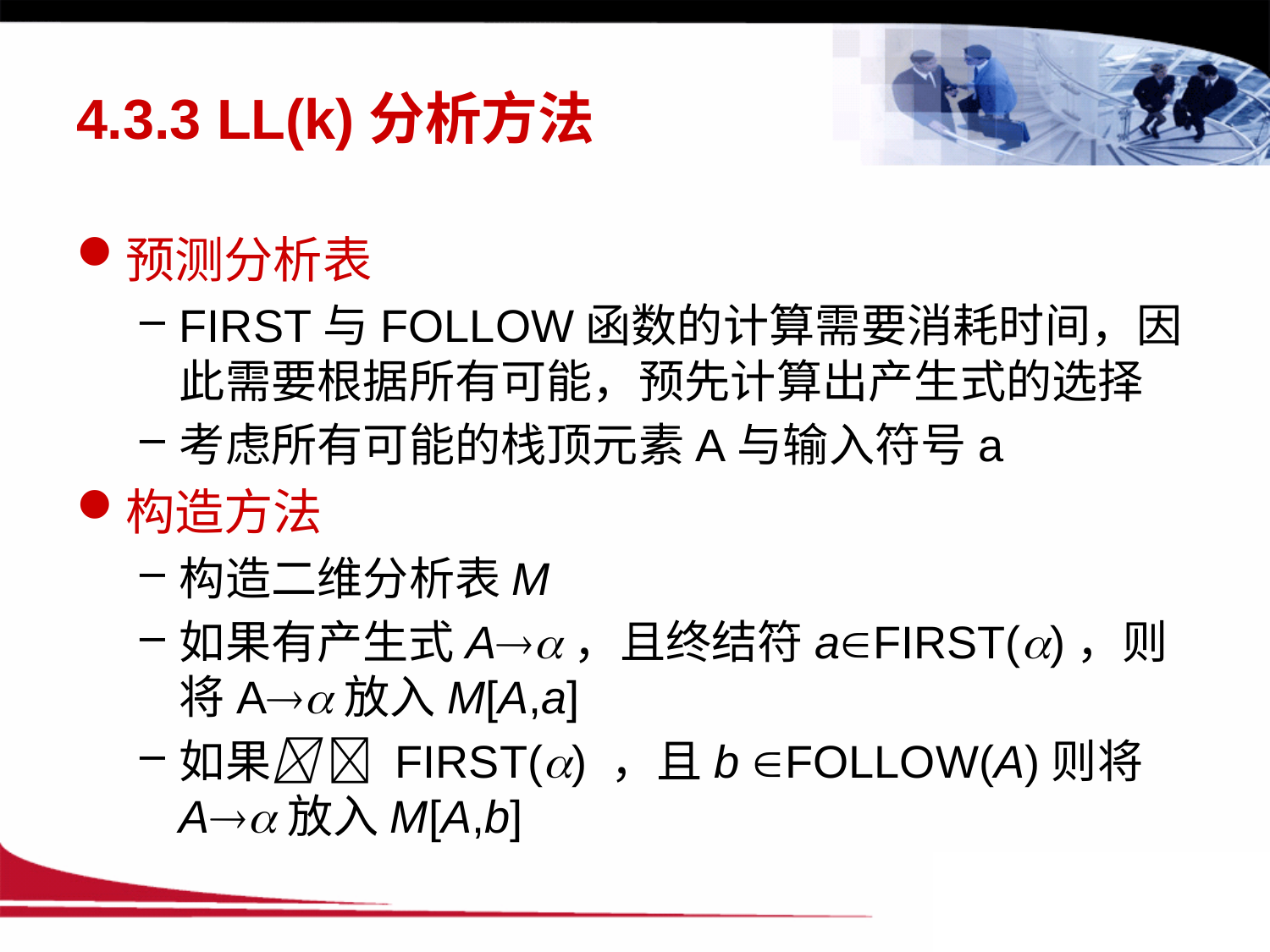

# 4.3.3 LL(k)分析方法
预测分析表
FIRST与FOLLOW函数的计算需要消耗时间，因此需要根据所有可能，预先计算出产生式的选择
考虑所有可能的栈顶元素A与输入符号a
构造方法
构造二维分析表M
如果有产生式A→α，且终结符a∈FIRST(α)，则将A→α放入M[A,a]
如果ε ∈ FIRST(α) ，且b ∈FOLLOW(A)则将A→α放入M[A,b]